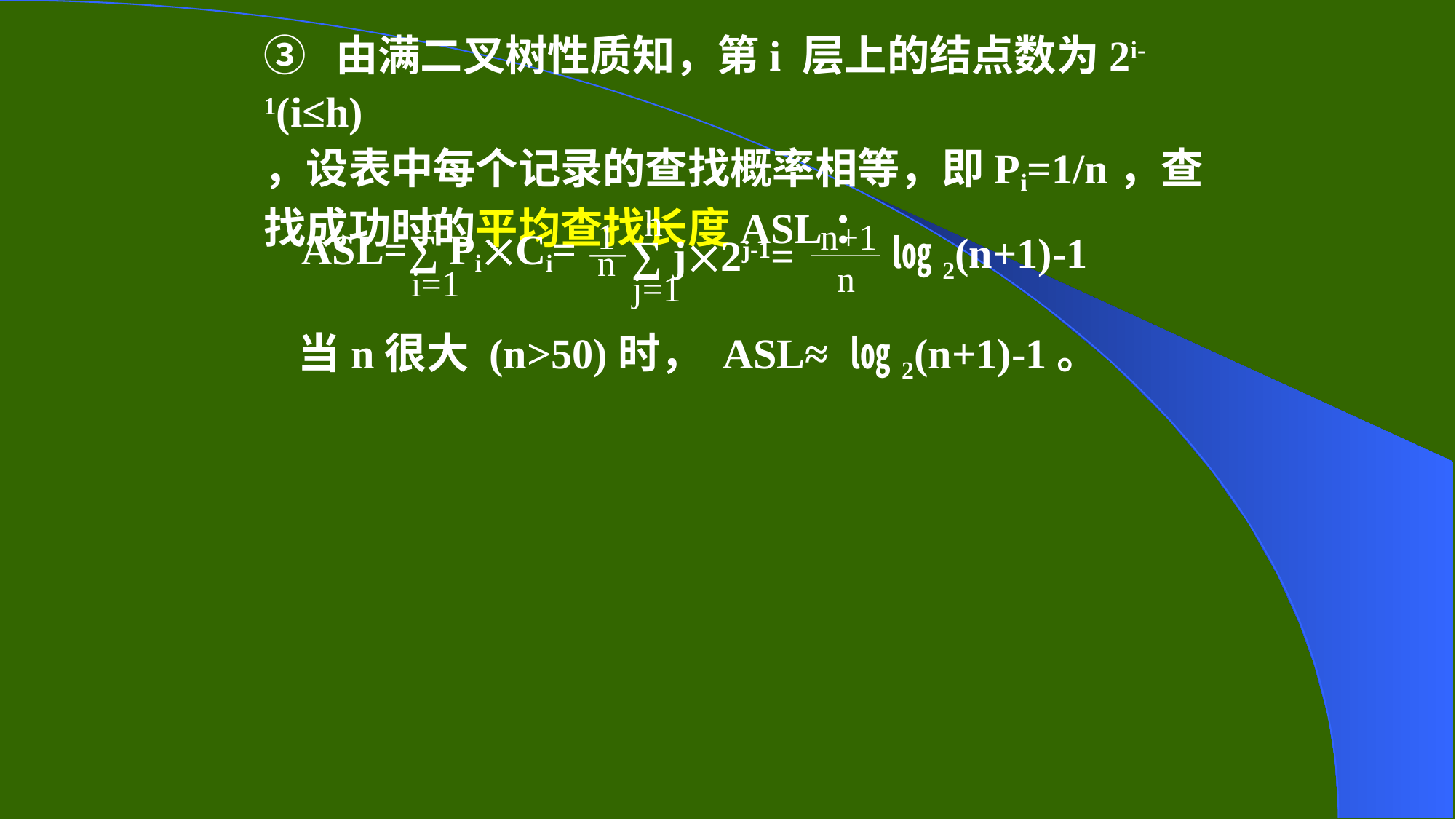

③  由满二叉树性质知，第i 层上的结点数为2i-1(i≤h) ，设表中每个记录的查找概率相等，即Pi=1/n，查找成功时的平均查找长度ASL：
n
ASL=∑ Pi×Ci=
i=1
h
1
―
n
∑ j×2j-1=
j=1
n+1

n
㏒2(n+1)-1
        当n很大 (n>50)时， ASL≈ ㏒2(n+1)-1。